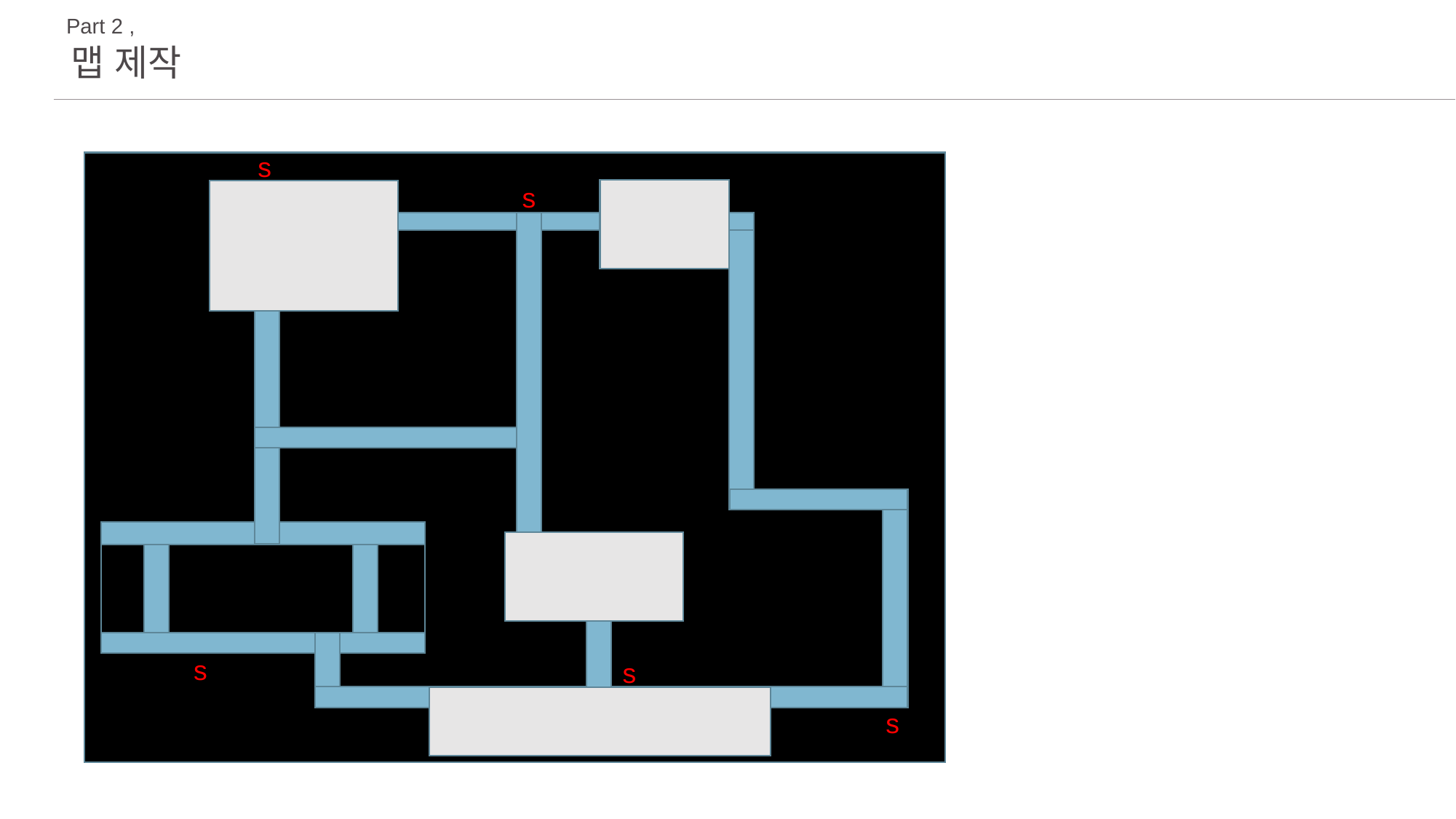

Part 2 ,
맵 제작
s

s

s
s
s